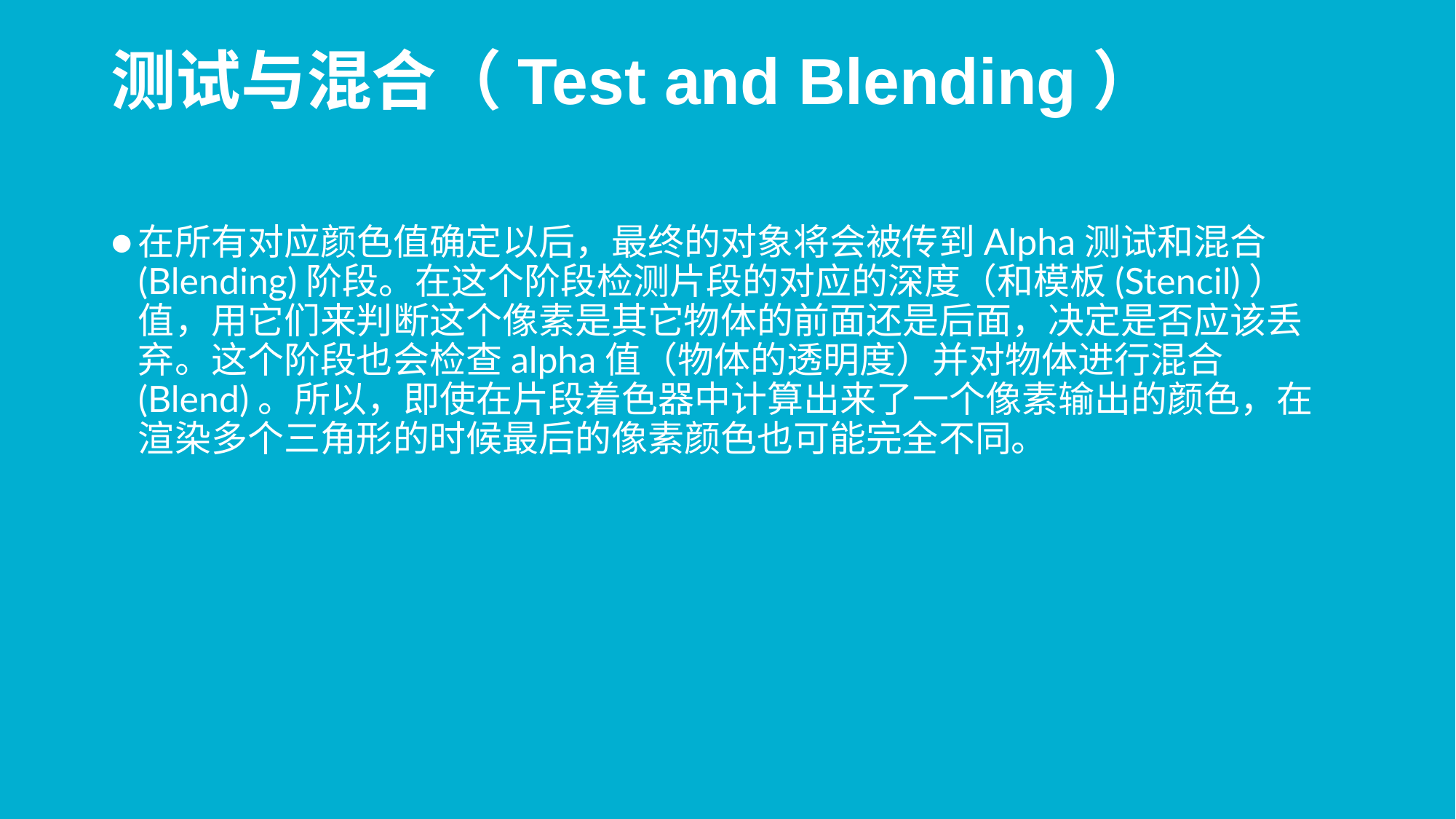

# 测试与混合（Test and Blending）
在所有对应颜色值确定以后，最终的对象将会被传到Alpha测试和混合(Blending)阶段。在这个阶段检测片段的对应的深度（和模板(Stencil)）值，用它们来判断这个像素是其它物体的前面还是后面，决定是否应该丢弃。这个阶段也会检查alpha值（物体的透明度）并对物体进行混合(Blend)。所以，即使在片段着色器中计算出来了一个像素输出的颜色，在渲染多个三角形的时候最后的像素颜色也可能完全不同。